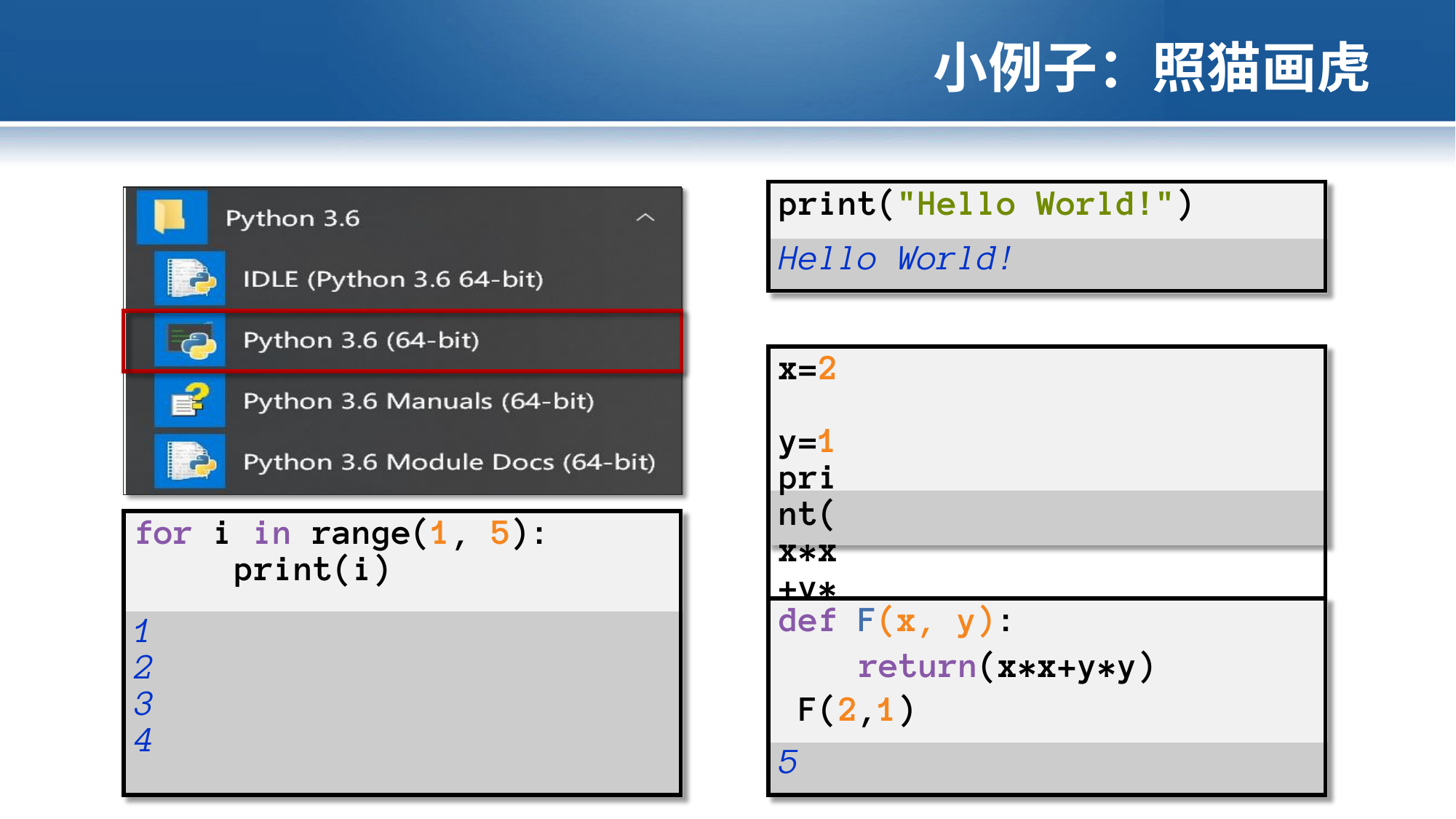

# 小例子：照猫画虎

| print("Hello World!") |
| --- |
| Hello World! |

|  |
| --- |
|  |
|  |

| x=2 y=1 print(x\*x+y\*y) |
| --- |
| 5 |

| for i in range(1, 5): print(i) |
| --- |
| 1 2 3 4 |

| def F(x, y): return(x\*x+y\*y) F(2,1) |
| --- |
| 5 |